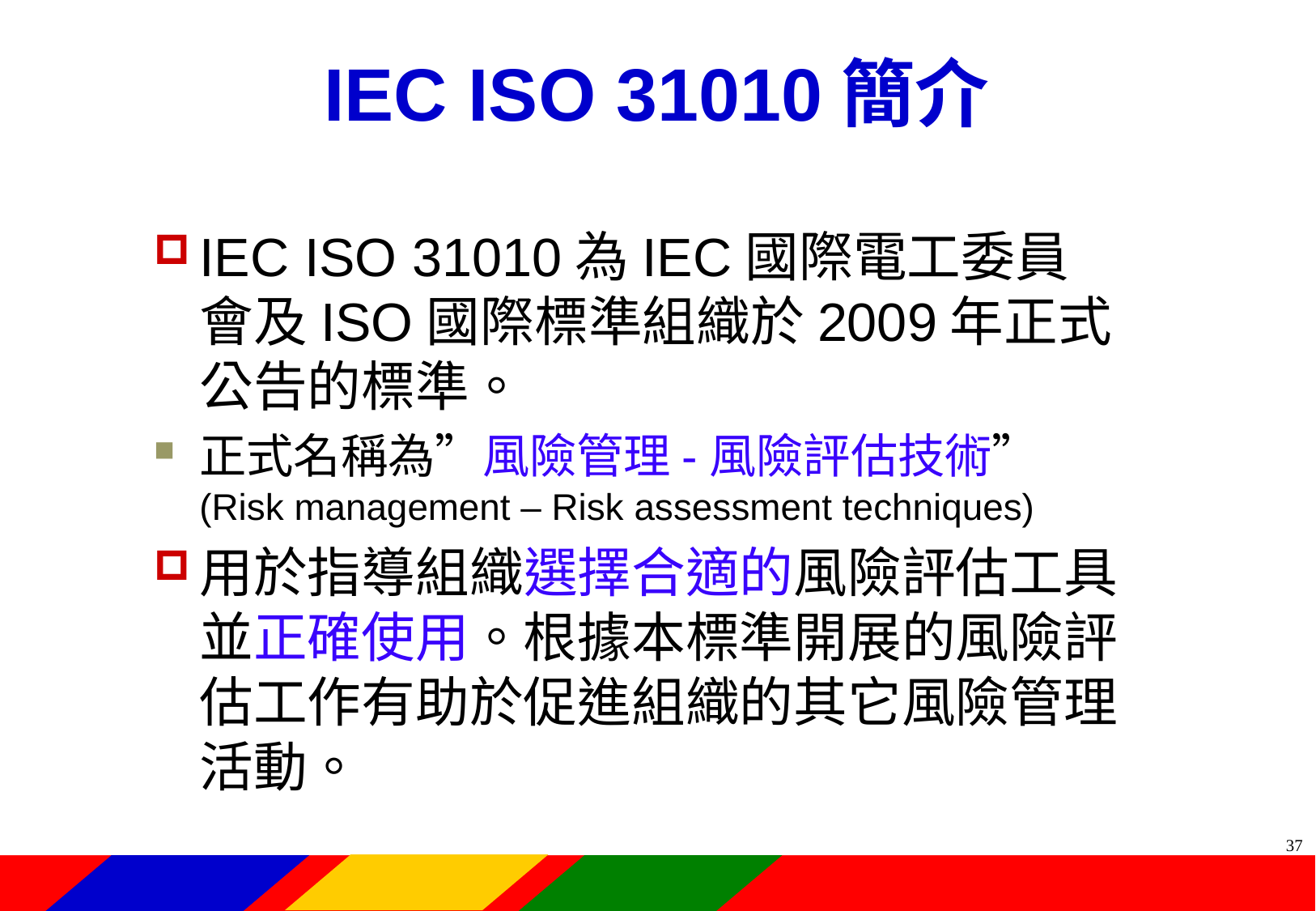

IEC ISO 31010簡介
IEC ISO 31010為IEC國際電工委員會及ISO國際標準組織於2009年正式公告的標準。
正式名稱為”風險管理-風險評估技術”
(Risk management – Risk assessment techniques)
用於指導組織選擇合適的風險評估工具並正確使用。根據本標準開展的風險評估工作有助於促進組織的其它風險管理活動。
37